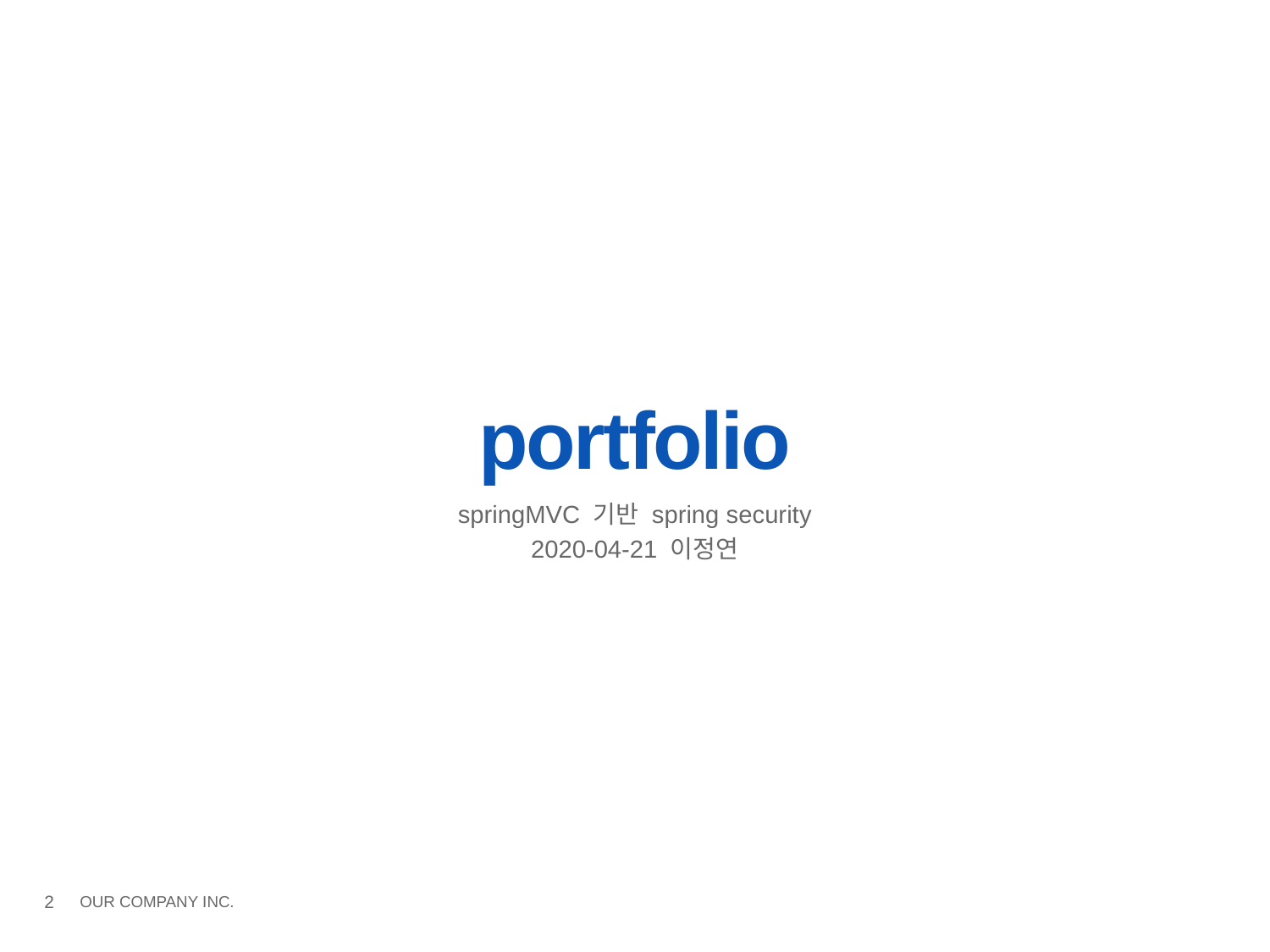

portfolio
springMVC 기반 spring security
2020-04-21 이정연